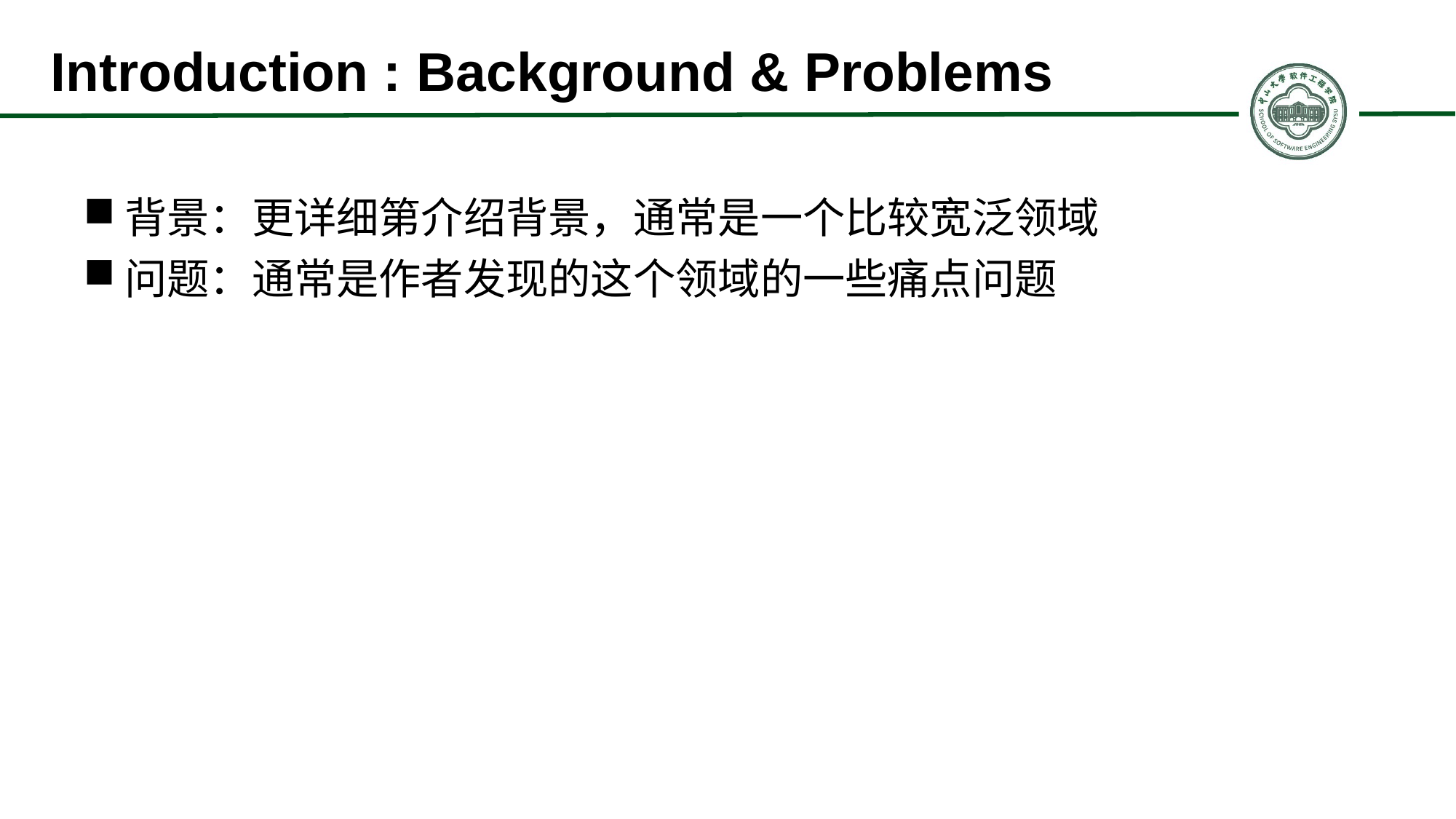

Introduction : Background & Problems
背景：更详细第介绍背景，通常是一个比较宽泛领域
问题：通常是作者发现的这个领域的一些痛点问题